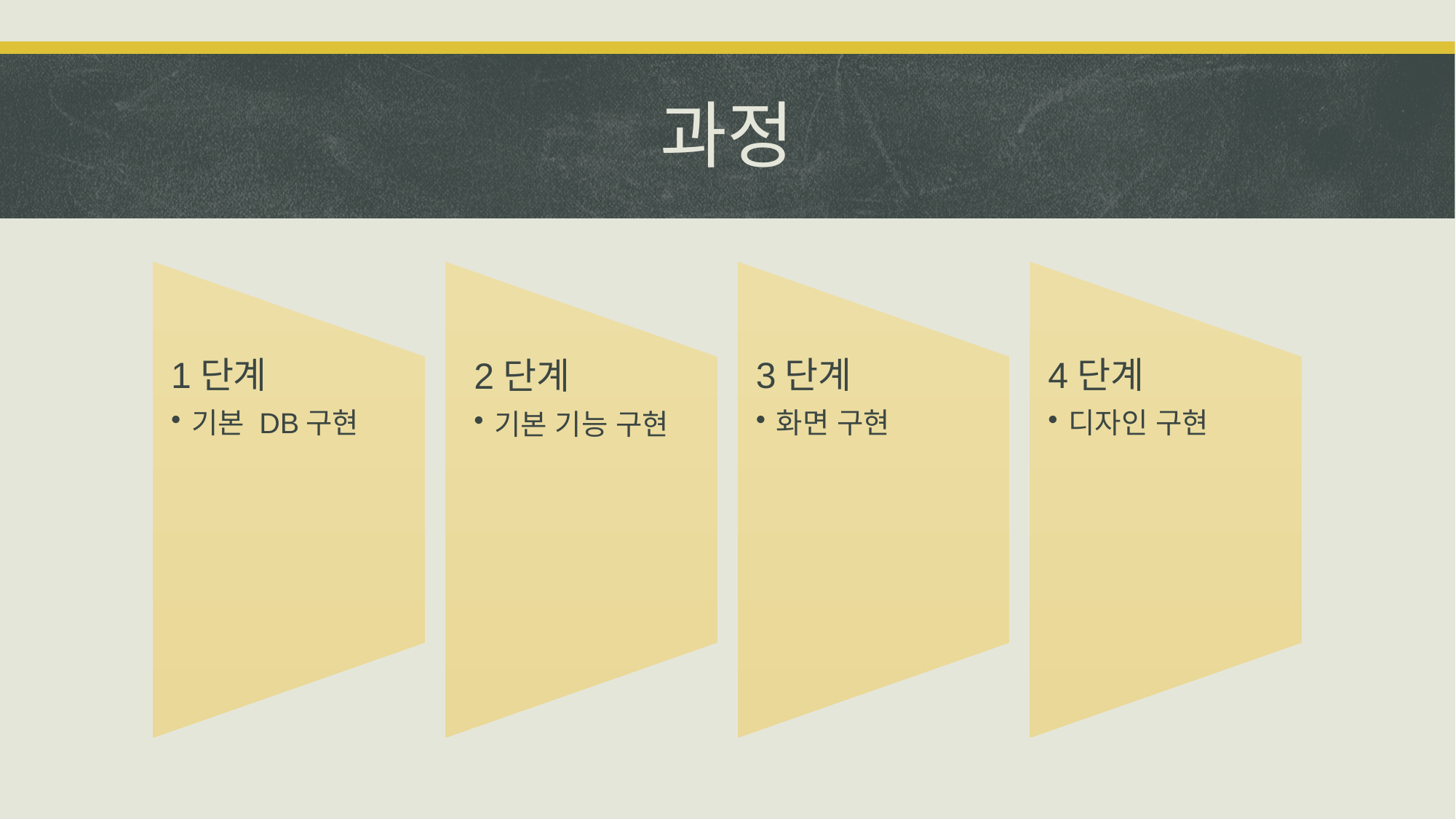

# 과정
1단계
기본 DB구현
3단계
화면 구현
4단계
디자인 구현

2단계
기본 기능 구현